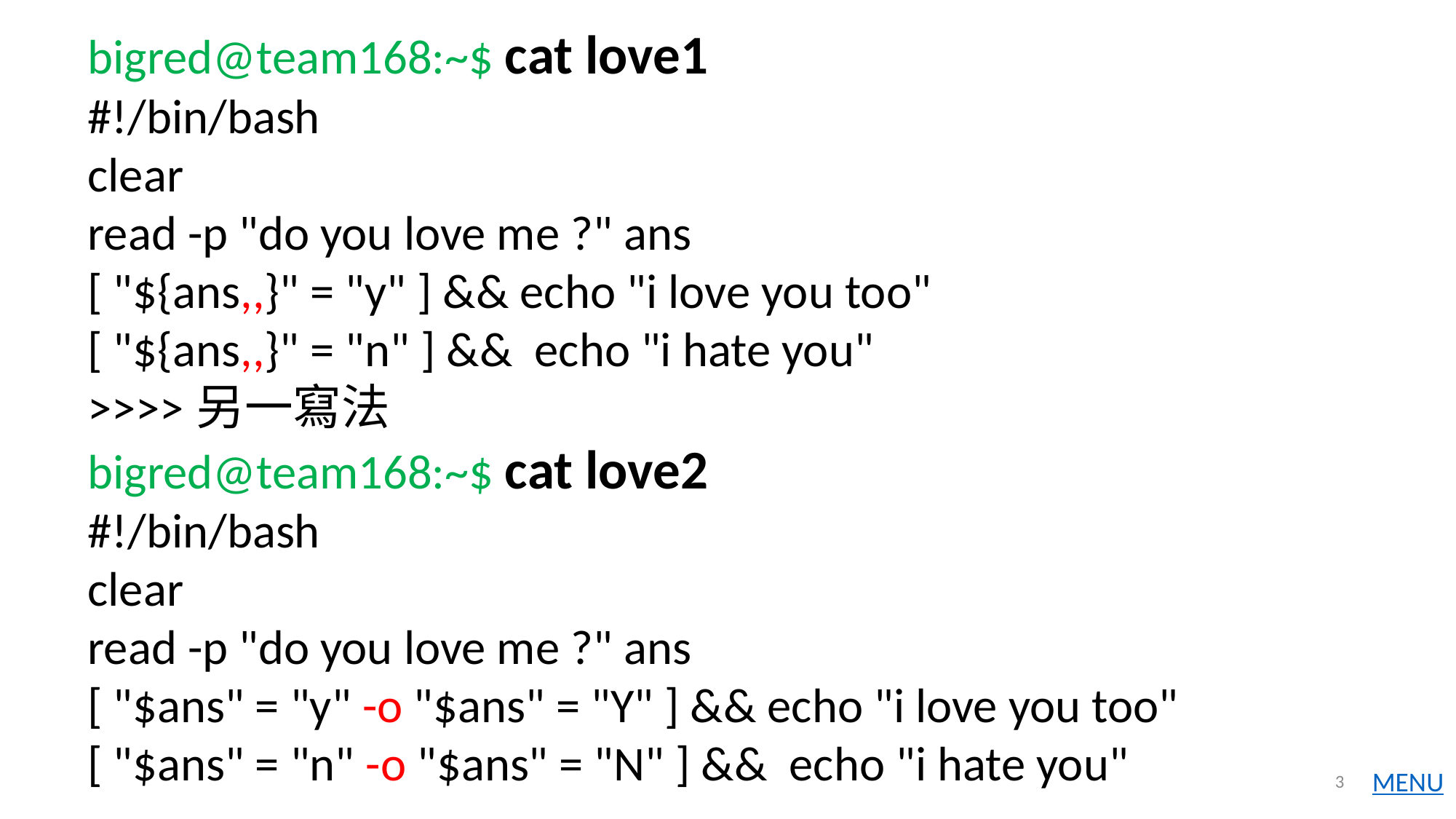

bigred@team168:~$ cat love1
#!/bin/bash
clear
read -p "do you love me ?" ans
[ "${ans,,}" = "y" ] && echo "i love you too"
[ "${ans,,}" = "n" ] &&  echo "i hate you"
>>>>另一寫法
bigred@team168:~$ cat love2
#!/bin/bash
clear
read -p "do you love me ?" ans
[ "$ans" = "y" -o "$ans" = "Y" ] && echo "i love you too"
[ "$ans" = "n" -o "$ans" = "N" ] &&  echo "i hate you"
3